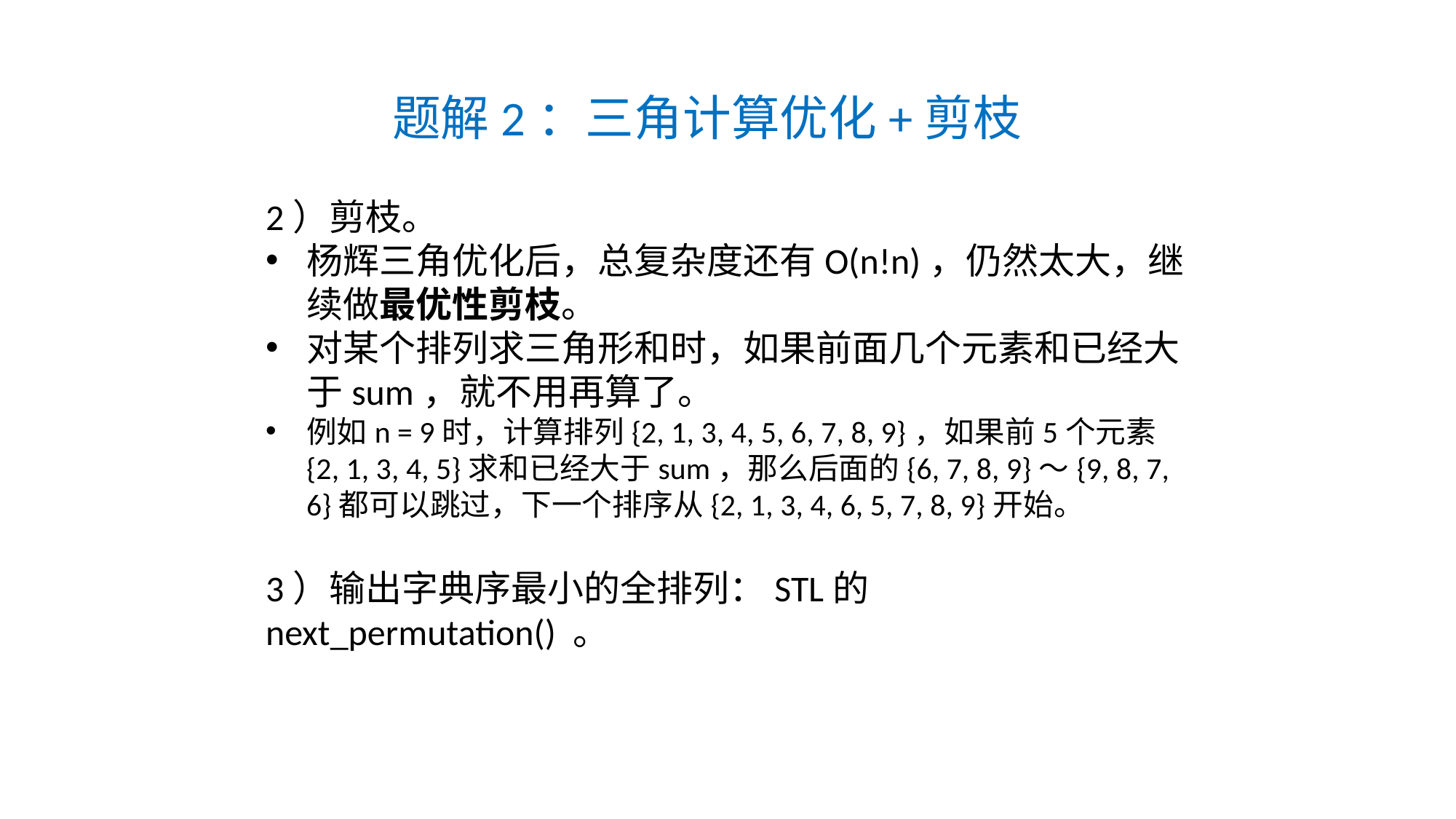

题解2：三角计算优化+剪枝
2）剪枝。
杨辉三角优化后，总复杂度还有O(n!n)，仍然太大，继续做最优性剪枝。
对某个排列求三角形和时，如果前面几个元素和已经大于sum，就不用再算了。
例如n = 9时，计算排列{2, 1, 3, 4, 5, 6, 7, 8, 9}，如果前5个元素{2, 1, 3, 4, 5}求和已经大于sum，那么后面的{6, 7, 8, 9}～{9, 8, 7, 6}都可以跳过，下一个排序从{2, 1, 3, 4, 6, 5, 7, 8, 9}开始。

3）输出字典序最小的全排列：STL的next_permutation() 。